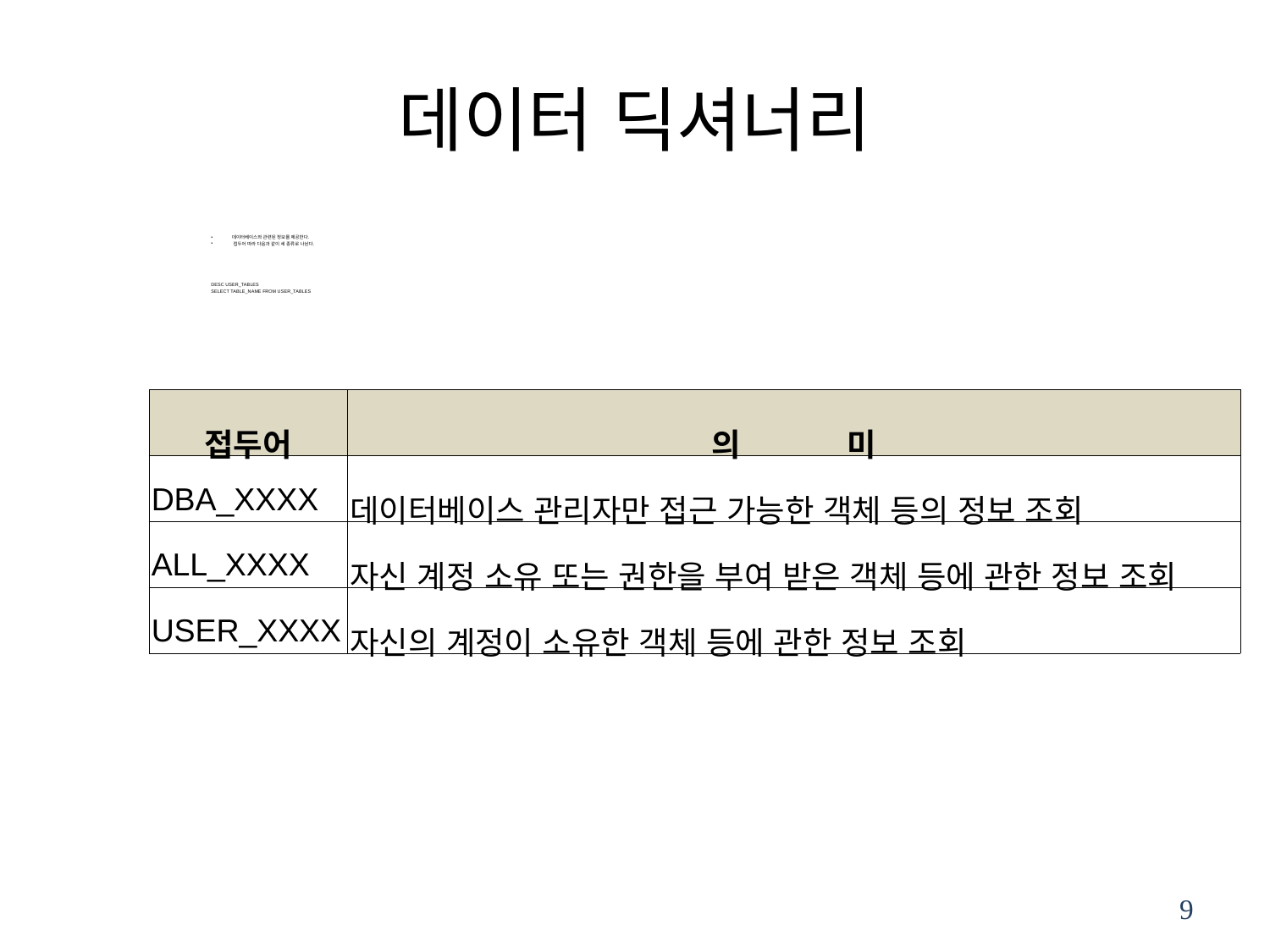

# 데이터 딕셔너리

데이터베이스와 관련된 정보를 제공한다.
 접두어 따라 다음과 같이 세 종류로 나뉜다.

DESC USER_TABLES
SELECT TABLE_NAME FROM USER_TABLES

| 접두어 | 의 미 |
| --- | --- |
| DBA\_XXXX | 데이터베이스 관리자만 접근 가능한 객체 등의 정보 조회 |
| ALL\_XXXX | 자신 계정 소유 또는 권한을 부여 받은 객체 등에 관한 정보 조회 |
| USER\_XXXX | 자신의 계정이 소유한 객체 등에 관한 정보 조회 |
9